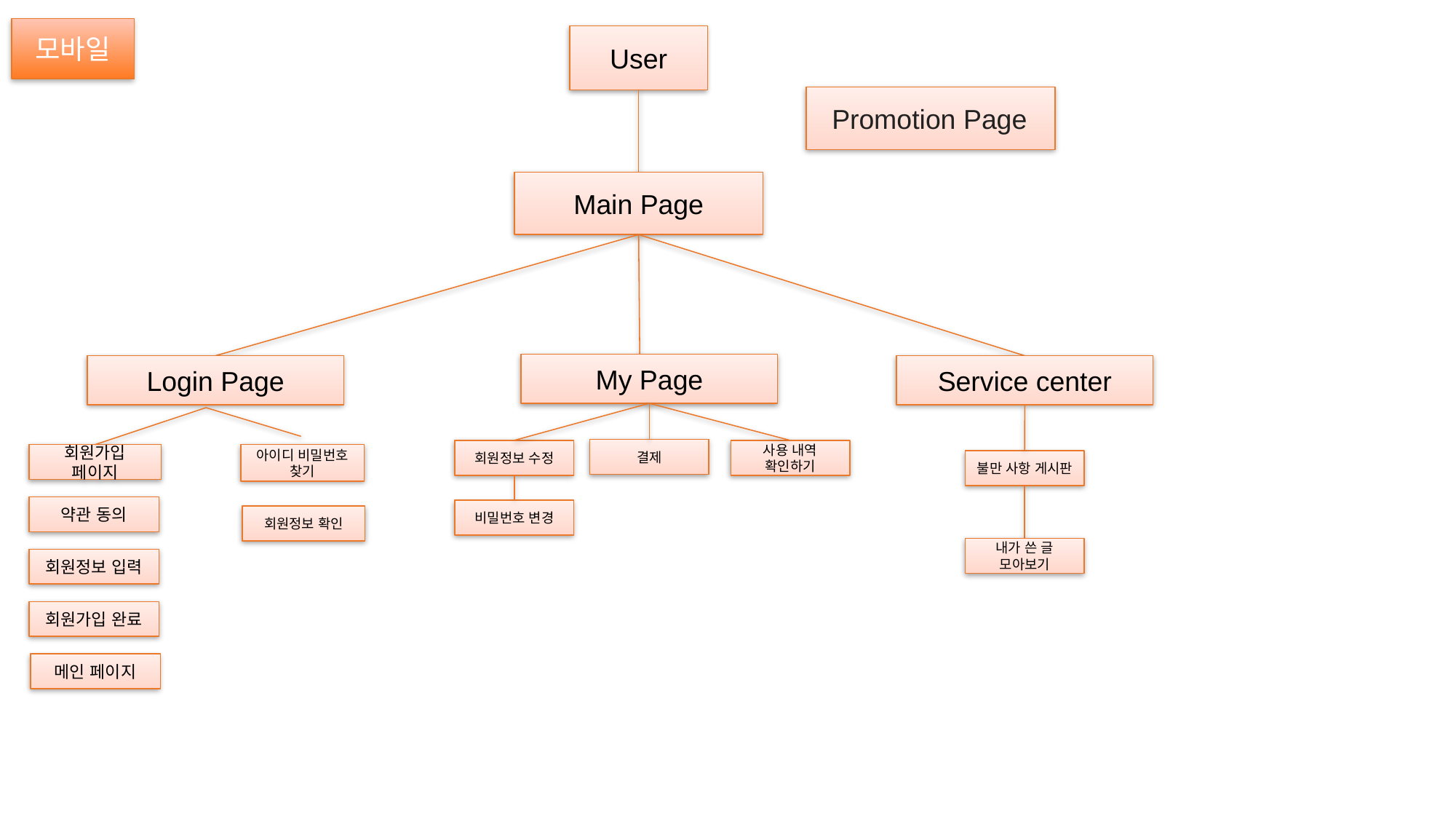

모바일
User
Promotion Page
Main Page
My Page
Login Page
Service center
회원가입 페이지
아이디 비밀번호
찾기
약관 동의
회원정보 확인
회원정보 입력
회원가입 완료
메인 페이지
결제
회원정보 수정
사용 내역 확인하기
불만 사항 게시판
비밀번호 변경
내가 쓴 글 모아보기